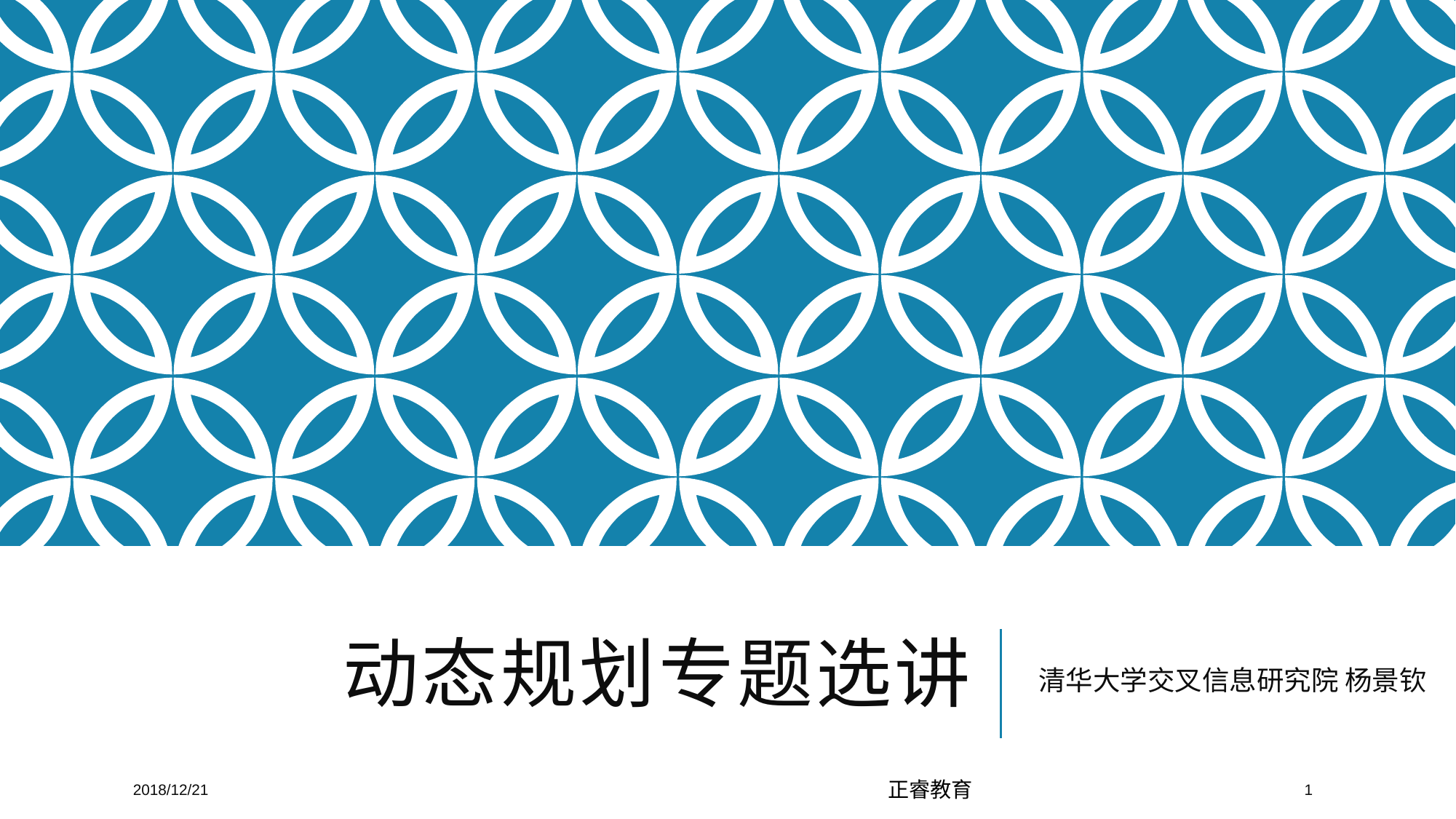

# 动态规划专题选讲
清华大学交叉信息研究院 杨景钦
2018/12/21
正睿教育
1